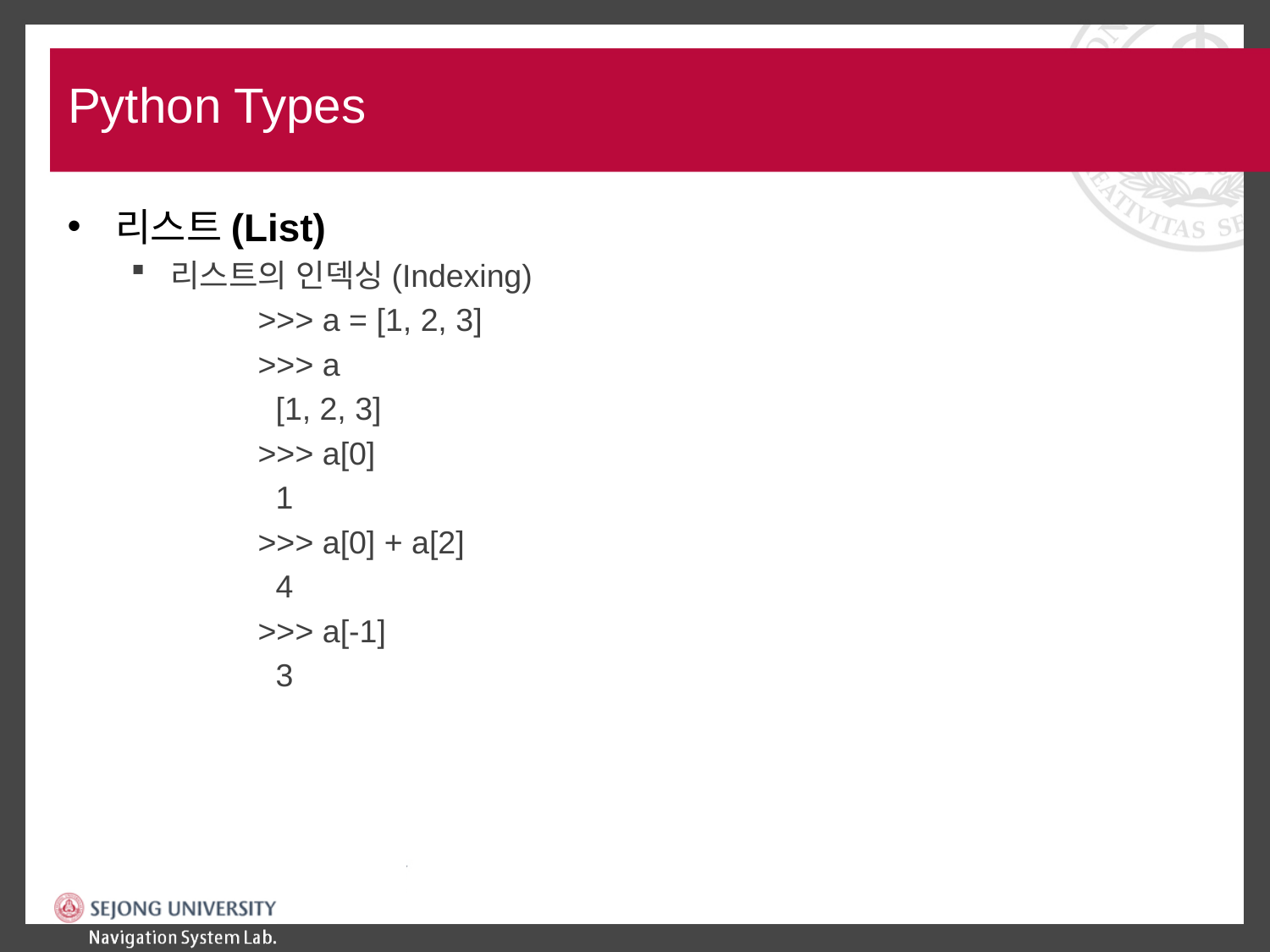

# Python Types
리스트(List)
리스트의 인덱싱(Indexing)
>>> a = [1, 2, 3]
>>> a
  [1, 2, 3]
>>> a[0]
  1
>>> a[0] + a[2]
  4
>>> a[-1]
  3